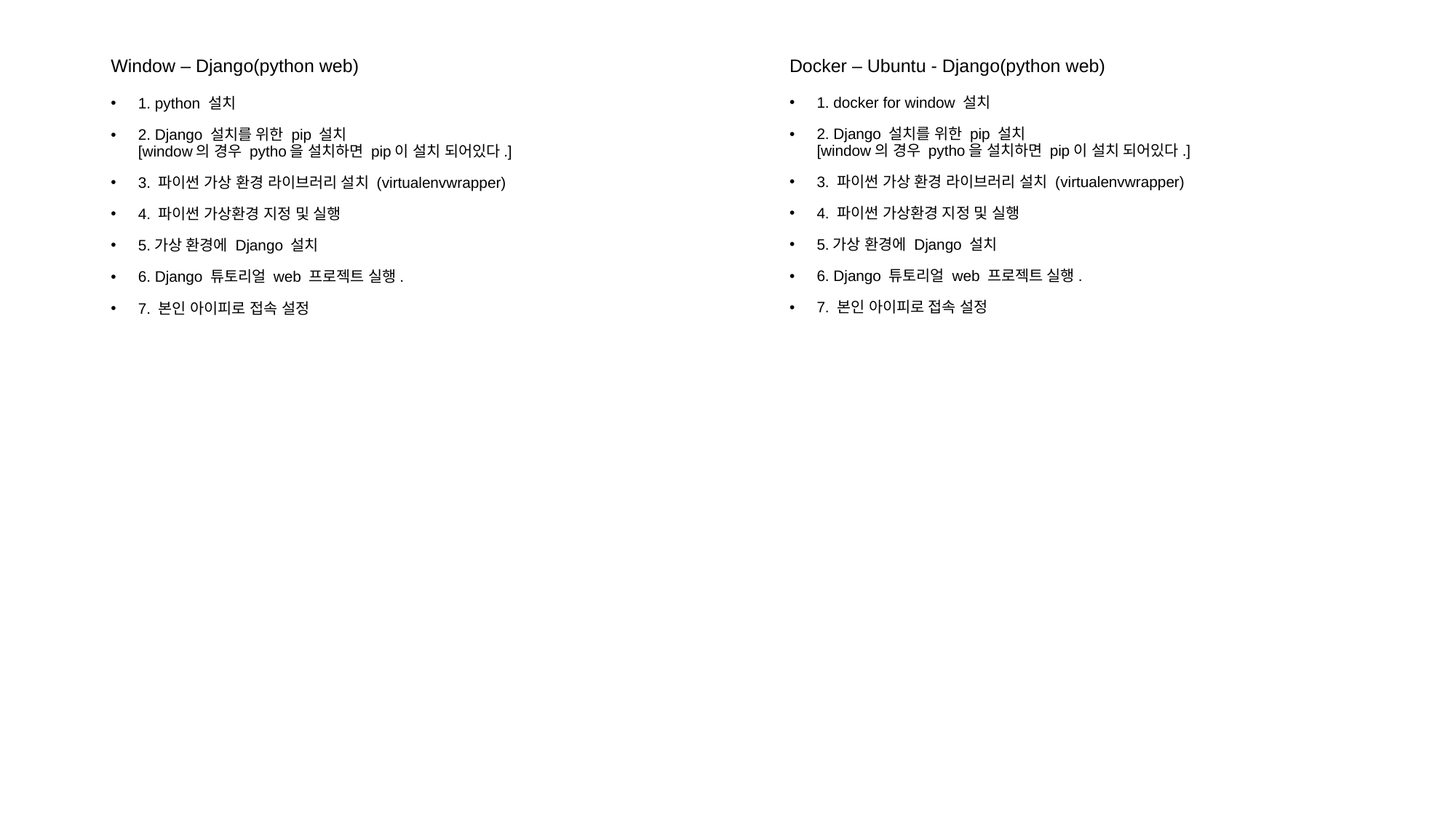

Docker – Ubuntu - Django(python web)
# Window – Django(python web)
1. docker for window 설치
2. Django 설치를 위한 pip 설치
[window의 경우 pytho을 설치하면 pip이 설치 되어있다.]
3. 파이썬 가상 환경 라이브러리 설치 (virtualenvwrapper)
4. 파이썬 가상환경 지정 및 실행
5.가상 환경에 Django 설치
6. Django 튜토리얼 web 프로젝트 실행.
7. 본인 아이피로 접속 설정

1. python 설치
2. Django 설치를 위한 pip 설치
[window의 경우 pytho을 설치하면 pip이 설치 되어있다.]
3. 파이썬 가상 환경 라이브러리 설치 (virtualenvwrapper)
4. 파이썬 가상환경 지정 및 실행
5.가상 환경에 Django 설치
6. Django 튜토리얼 web 프로젝트 실행.
7. 본인 아이피로 접속 설정